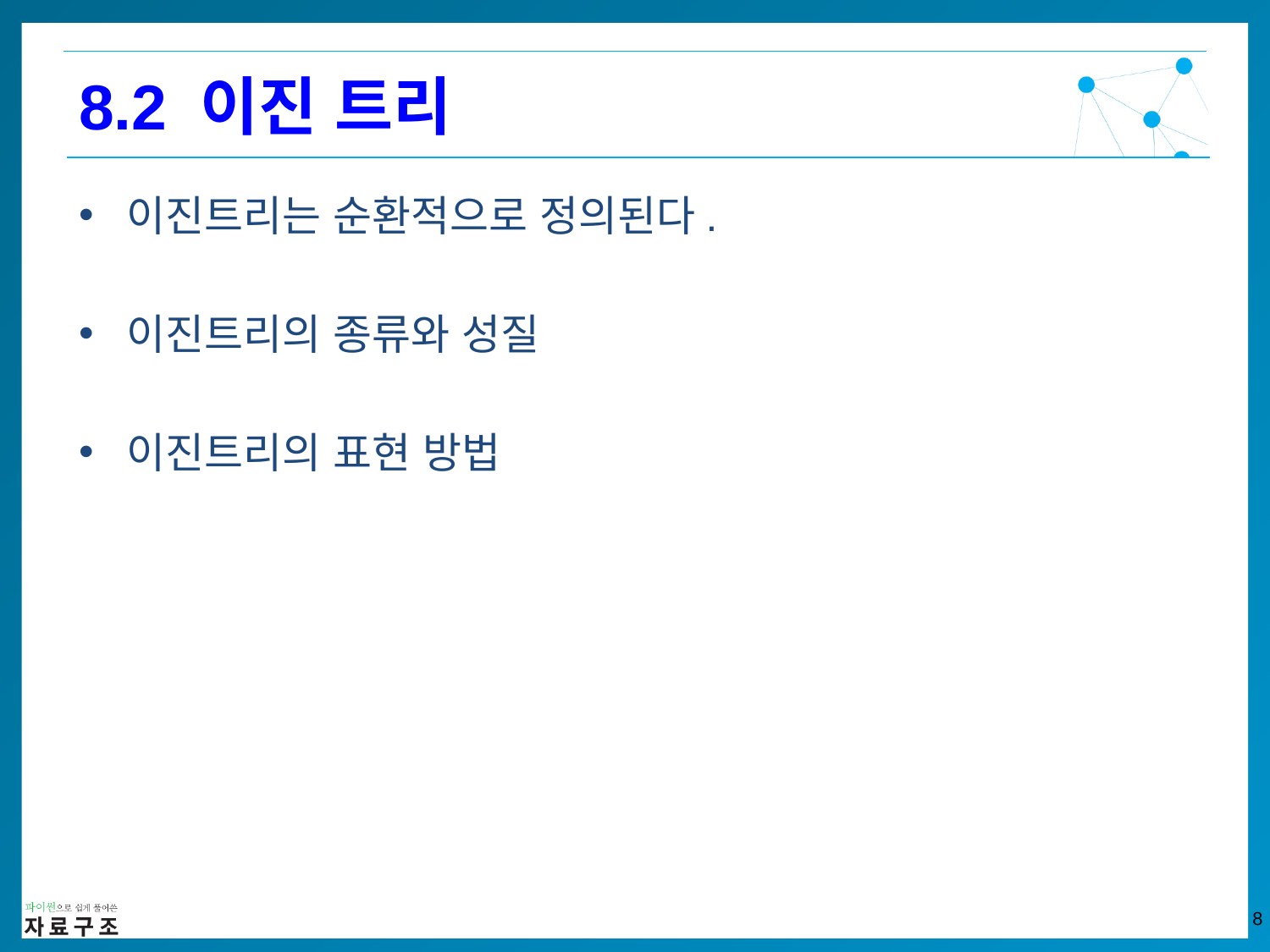

8.2 이진 트리
이진트리는 순환적으로 정의된다.

이진트리의 종류와 성질

이진트리의 표현 방법